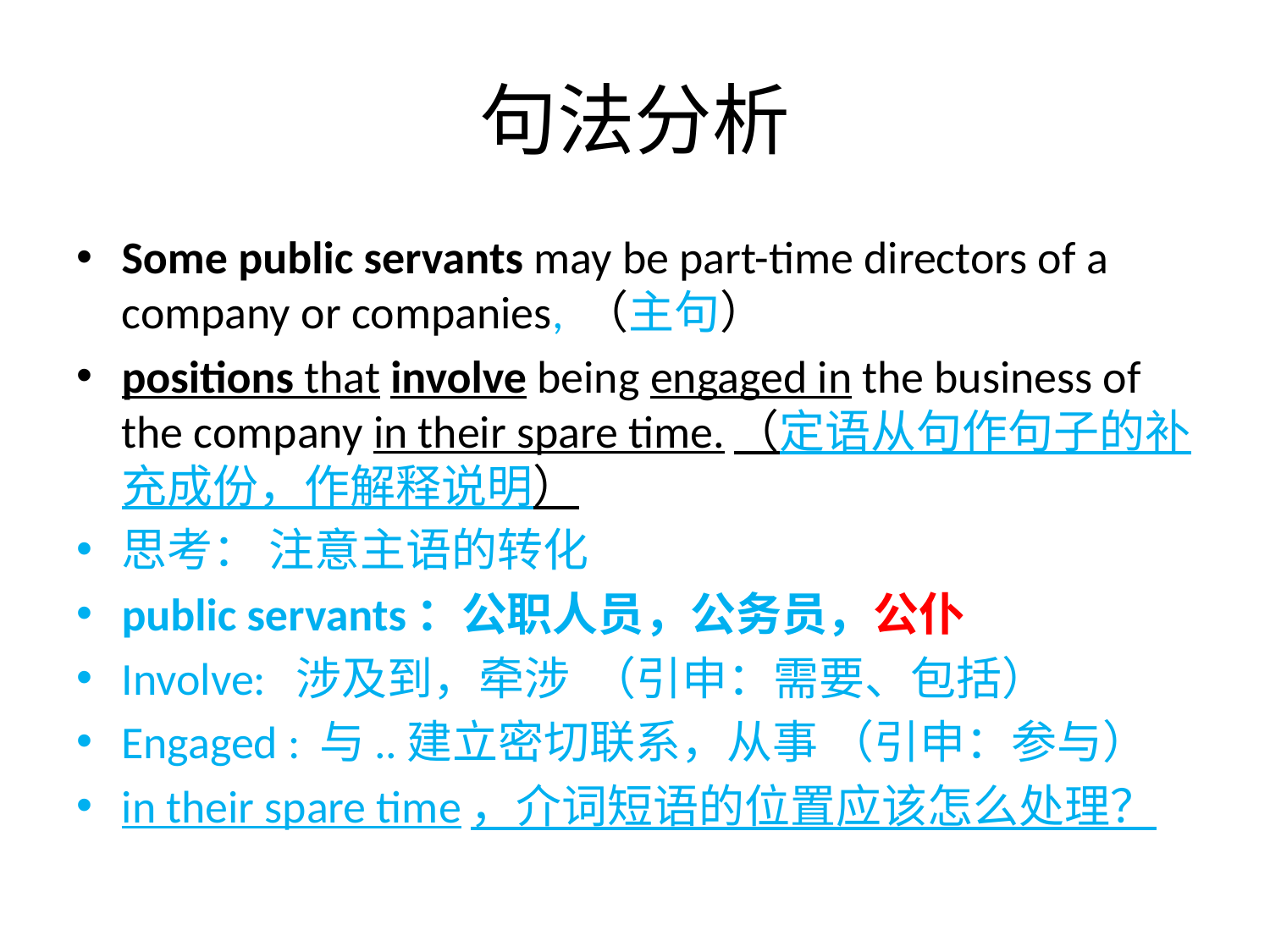

# 句法分析
Some public servants may be part-time directors of a company or companies, （主句）
positions that involve being engaged in the business of the company in their spare time.（定语从句作句子的补充成份，作解释说明）
思考： 注意主语的转化
public servants：公职人员，公务员，公仆
Involve:  涉及到，牵涉  （引申：需要、包括）
Engaged : 与..建立密切联系，从事 （引申：参与）
in their spare time，介词短语的位置应该怎么处理？